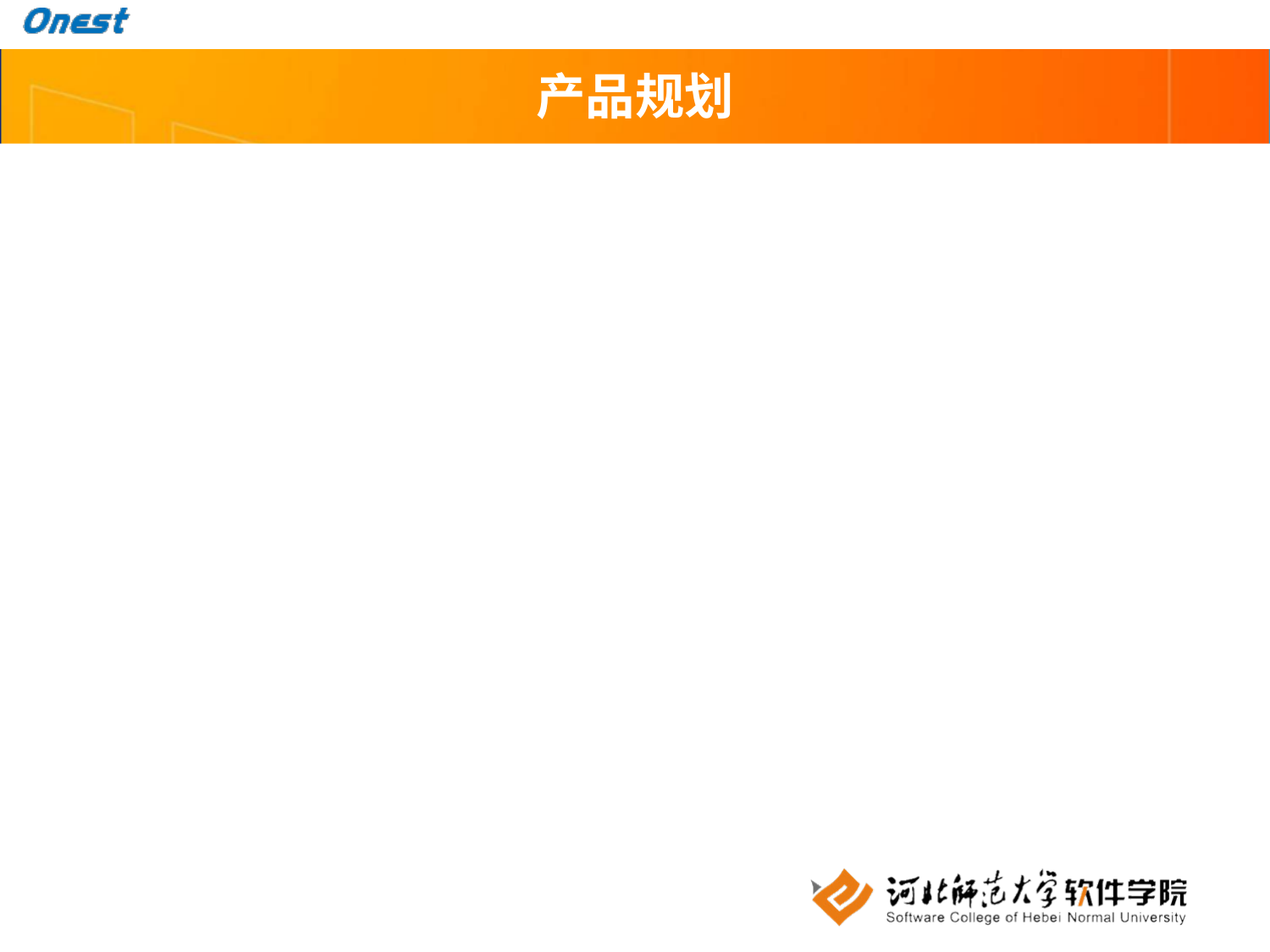

# 产品规划
任务:
通过消费群体的调查研究确保产品符合客户需求，向产品组提供客户需求、市场趋势、竞争要素及产品方向的分析